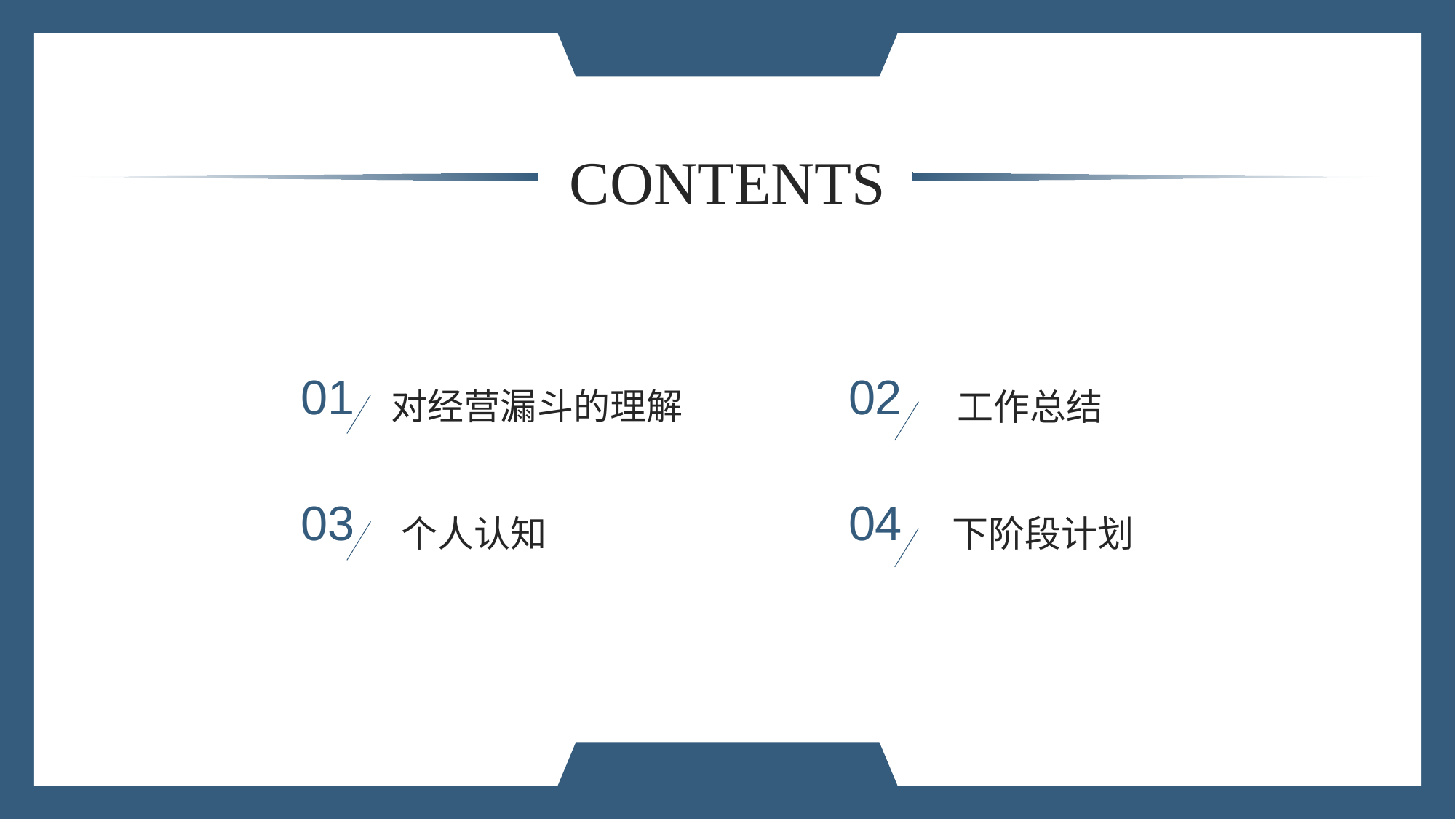

CONTENTS

01
02
对经营漏斗的理解
工作总结
03
04
个人认知
下阶段计划